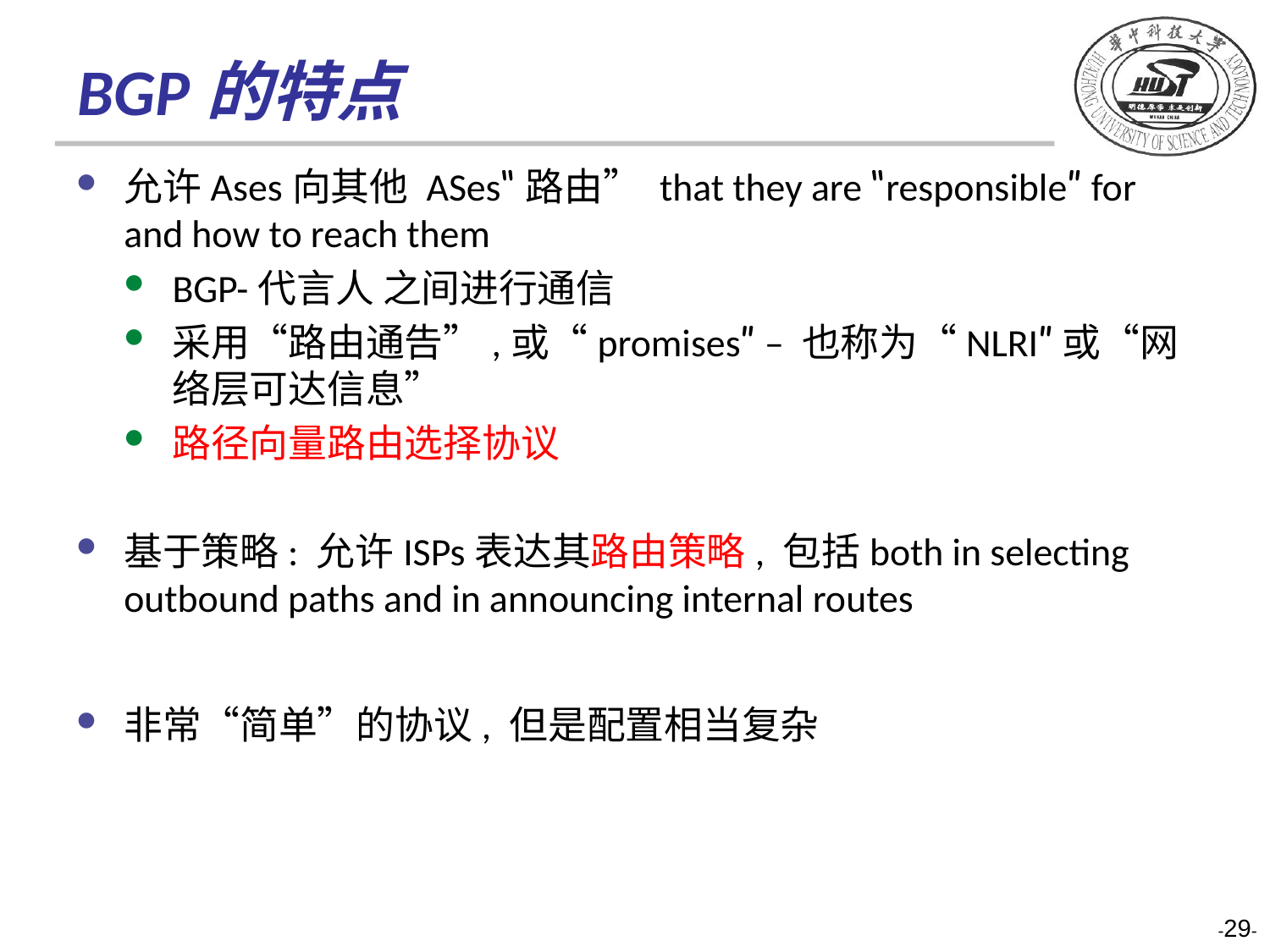

# BGP的特点
允许Ases向其他 ASes“路由” that they are “responsible” for and how to reach them
BGP-代言人 之间进行通信
采用“路由通告”,或“promises” – 也称为“NLRI”或“网络层可达信息”
路径向量路由选择协议

基于策略: 允许ISPs表达其路由策略, 包括both in selecting outbound paths and in announcing internal routes

非常“简单”的协议, 但是配置相当复杂
-29-